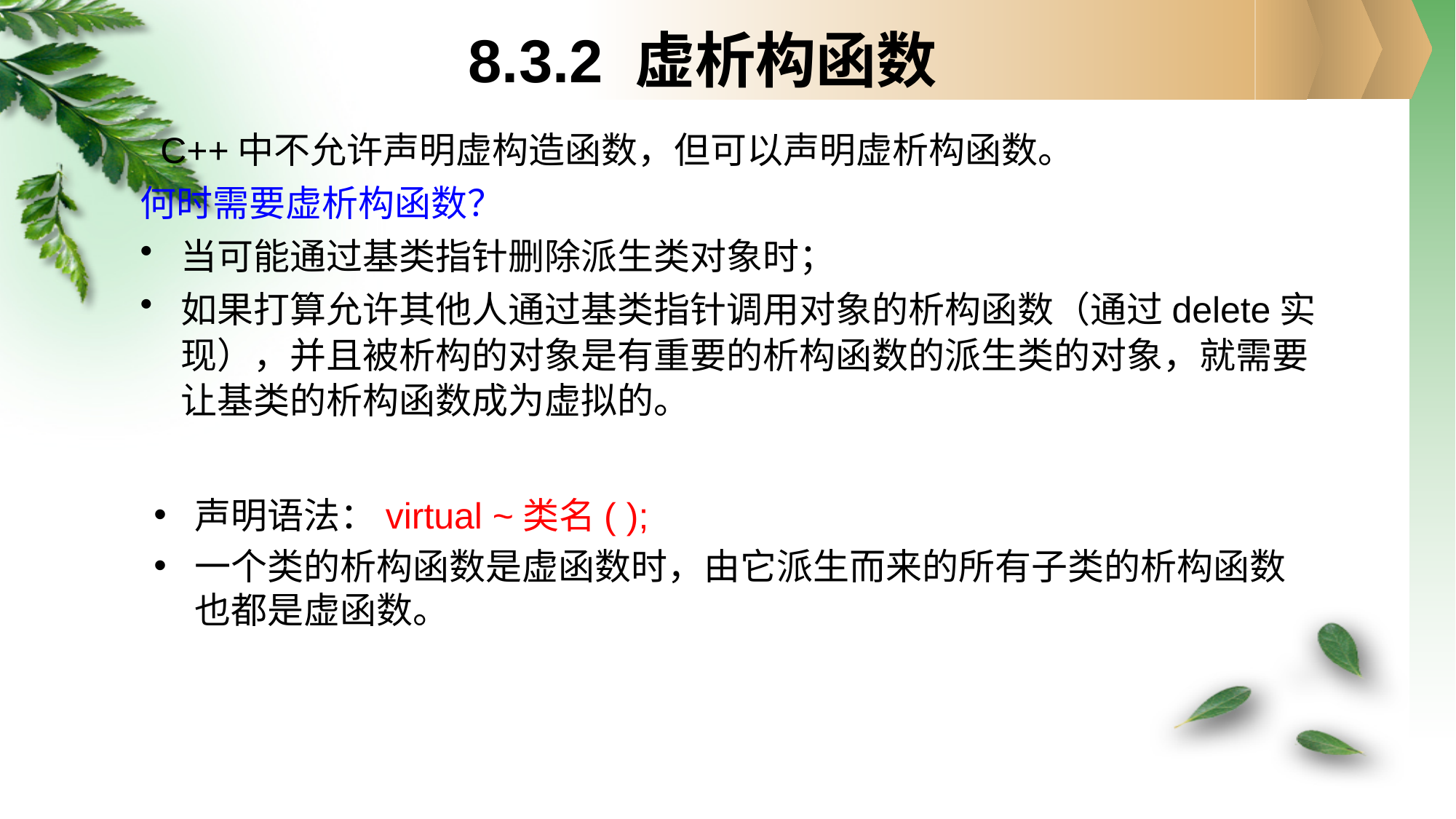

8.3.2 虚析构函数
  C++中不允许声明虚构造函数，但可以声明虚析构函数。
何时需要虚析构函数？
当可能通过基类指针删除派生类对象时；
如果打算允许其他人通过基类指针调用对象的析构函数（通过delete实现），并且被析构的对象是有重要的析构函数的派生类的对象，就需要让基类的析构函数成为虚拟的。
声明语法：virtual ~类名( );
一个类的析构函数是虚函数时，由它派生而来的所有子类的析构函数也都是虚函数。